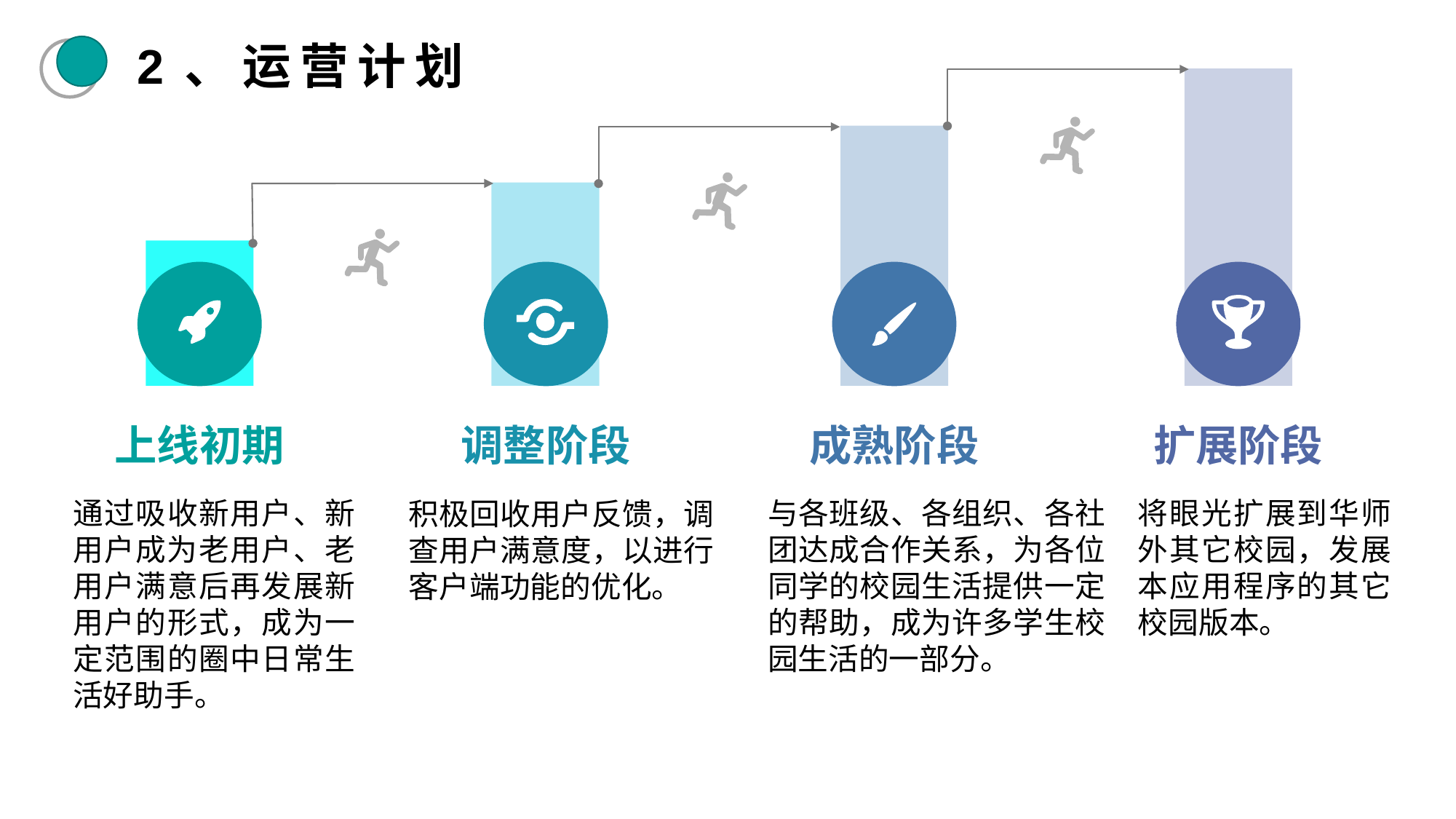

2、运营计划

上线初期
调整阶段
成熟阶段
扩展阶段
通过吸收新用户、新用户成为老用户、老用户满意后再发展新用户的形式，成为一定范围的圈中日常生活好助手。
与各班级、各组织、各社团达成合作关系，为各位同学的校园生活提供一定的帮助，成为许多学生校园生活的一部分。
将眼光扩展到华师外其它校园，发展本应用程序的其它校园版本。
积极回收用户反馈，调查用户满意度，以进行客户端功能的优化。